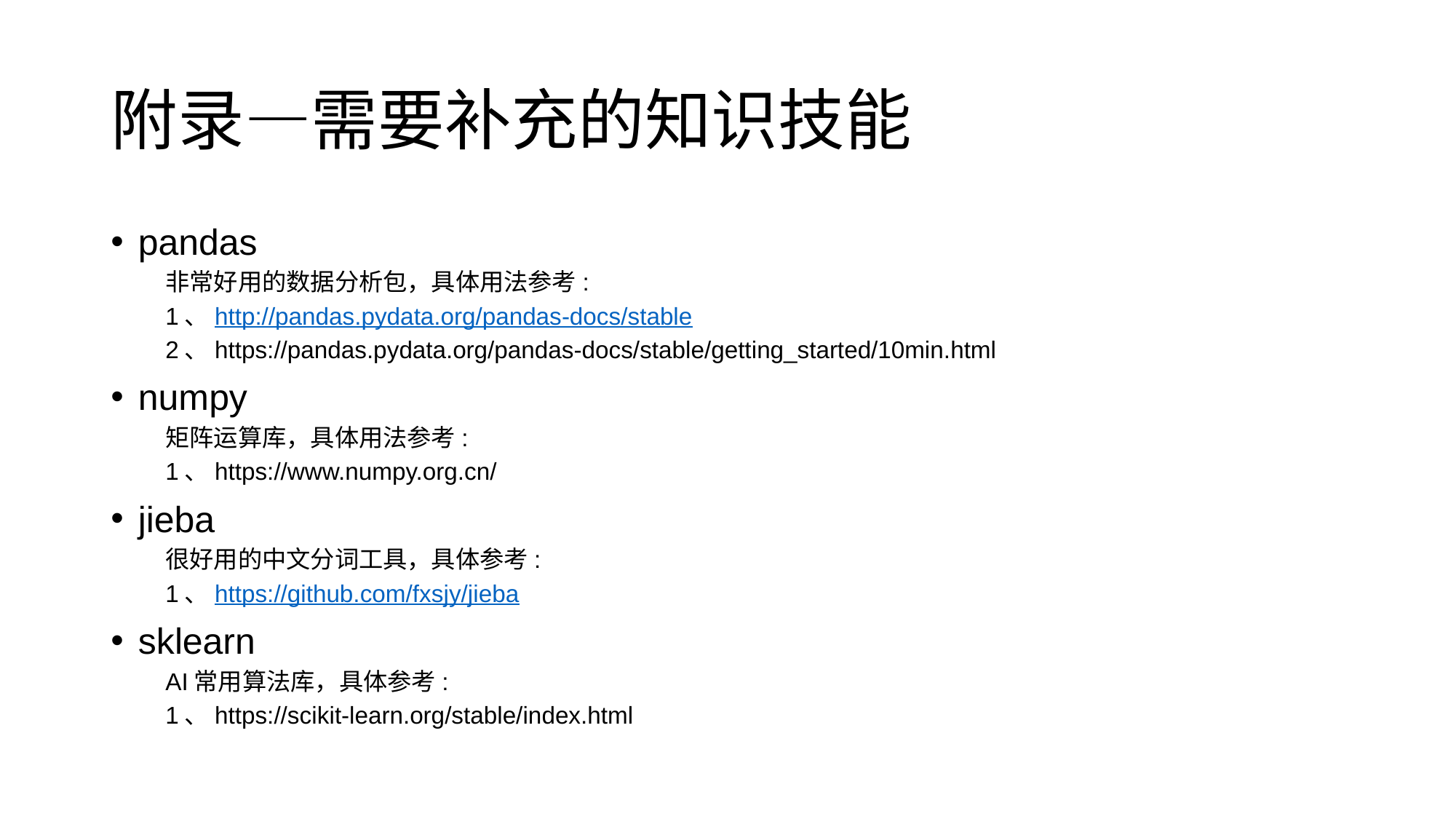

# 附录—需要补充的知识技能
pandas
非常好用的数据分析包，具体用法参考:
1、http://pandas.pydata.org/pandas-docs/stable
2、https://pandas.pydata.org/pandas-docs/stable/getting_started/10min.html
numpy
矩阵运算库，具体用法参考:
1、https://www.numpy.org.cn/
jieba
很好用的中文分词工具，具体参考:
1、https://github.com/fxsjy/jieba
sklearn
AI常用算法库，具体参考:
1、https://scikit-learn.org/stable/index.html